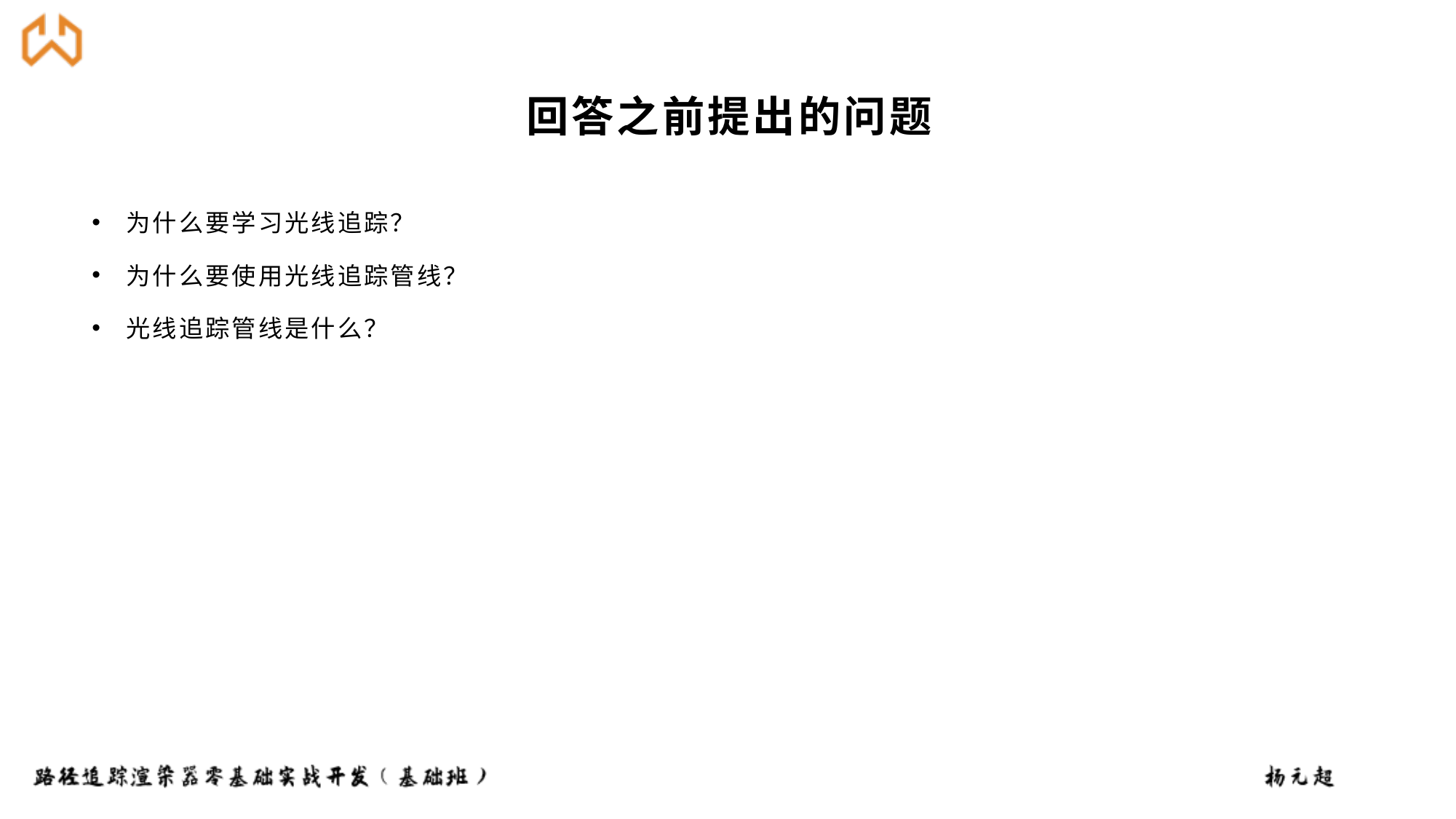

# 回答之前提出的问题
为什么要学习光线追踪？
为什么要使用光线追踪管线？
光线追踪管线是什么？